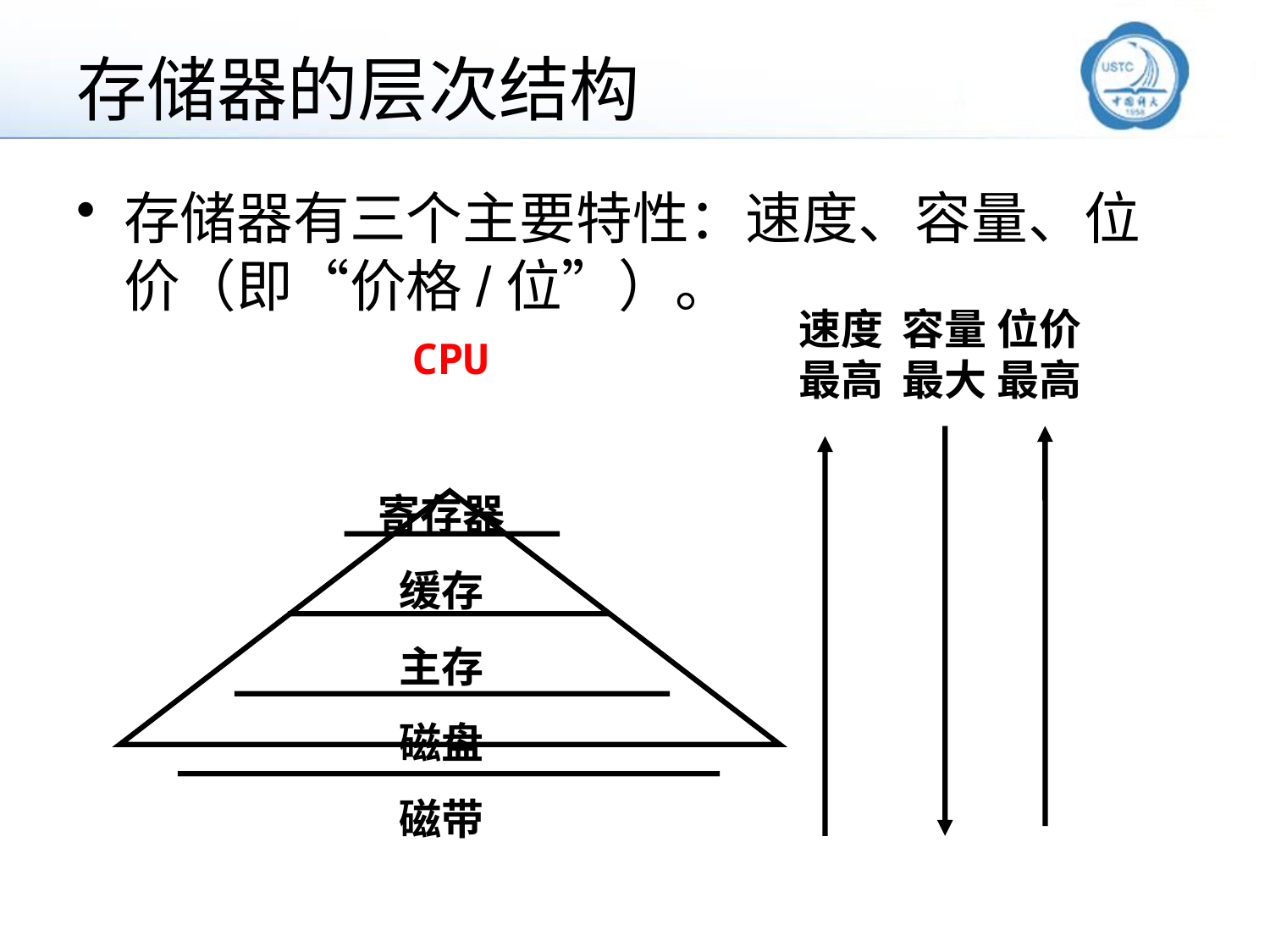

# 存储器的层次结构
存储器有三个主要特性：速度、容量、位价（即“价格/位”）。
速度  容量 位价
最高  最大 最高
CPU

寄存器
缓存
主存
磁盘
磁带